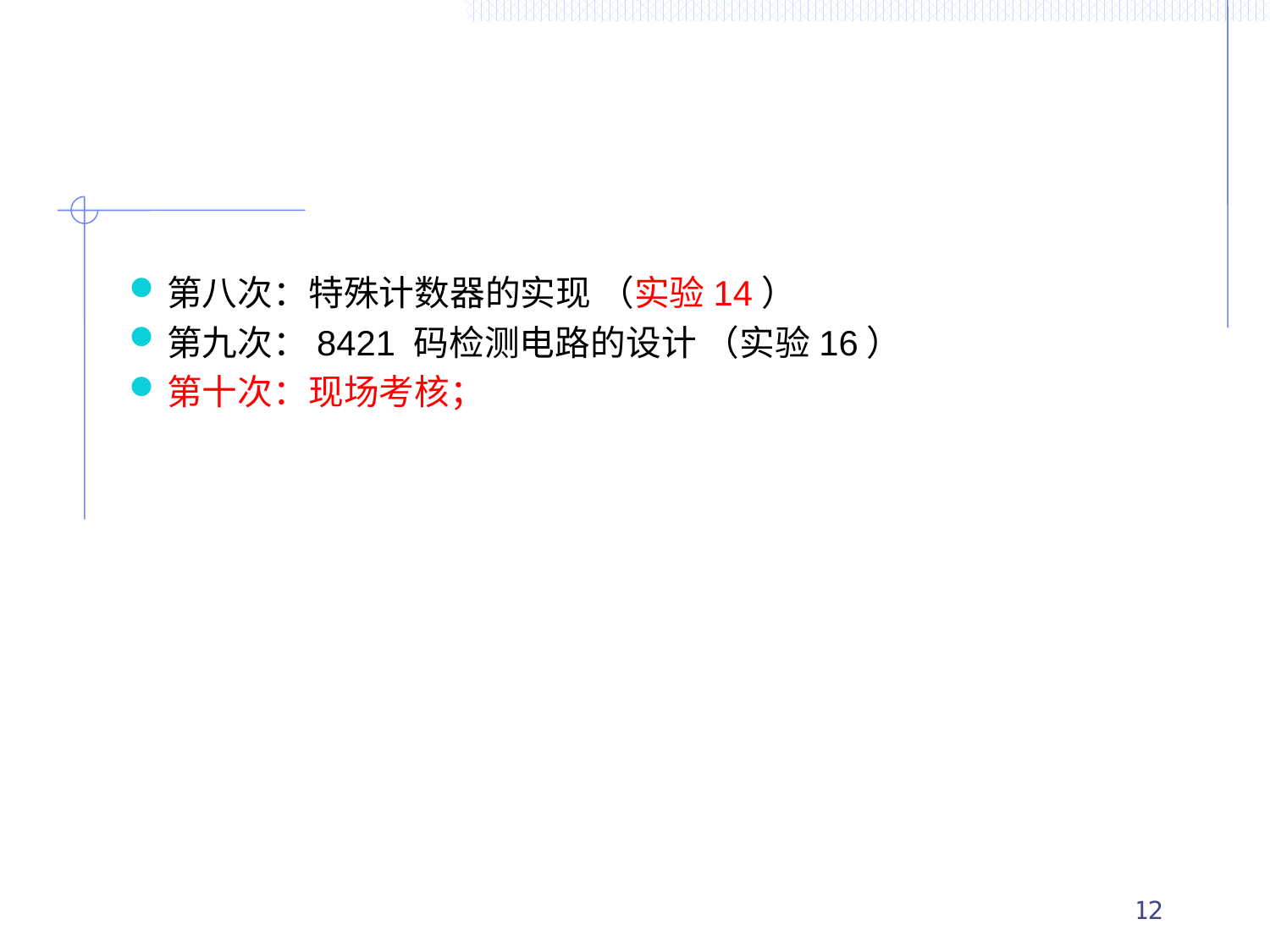

#
第八次：特殊计数器的实现 （实验14）
第九次：8421 码检测电路的设计 （实验16）
第十次：现场考核；

12